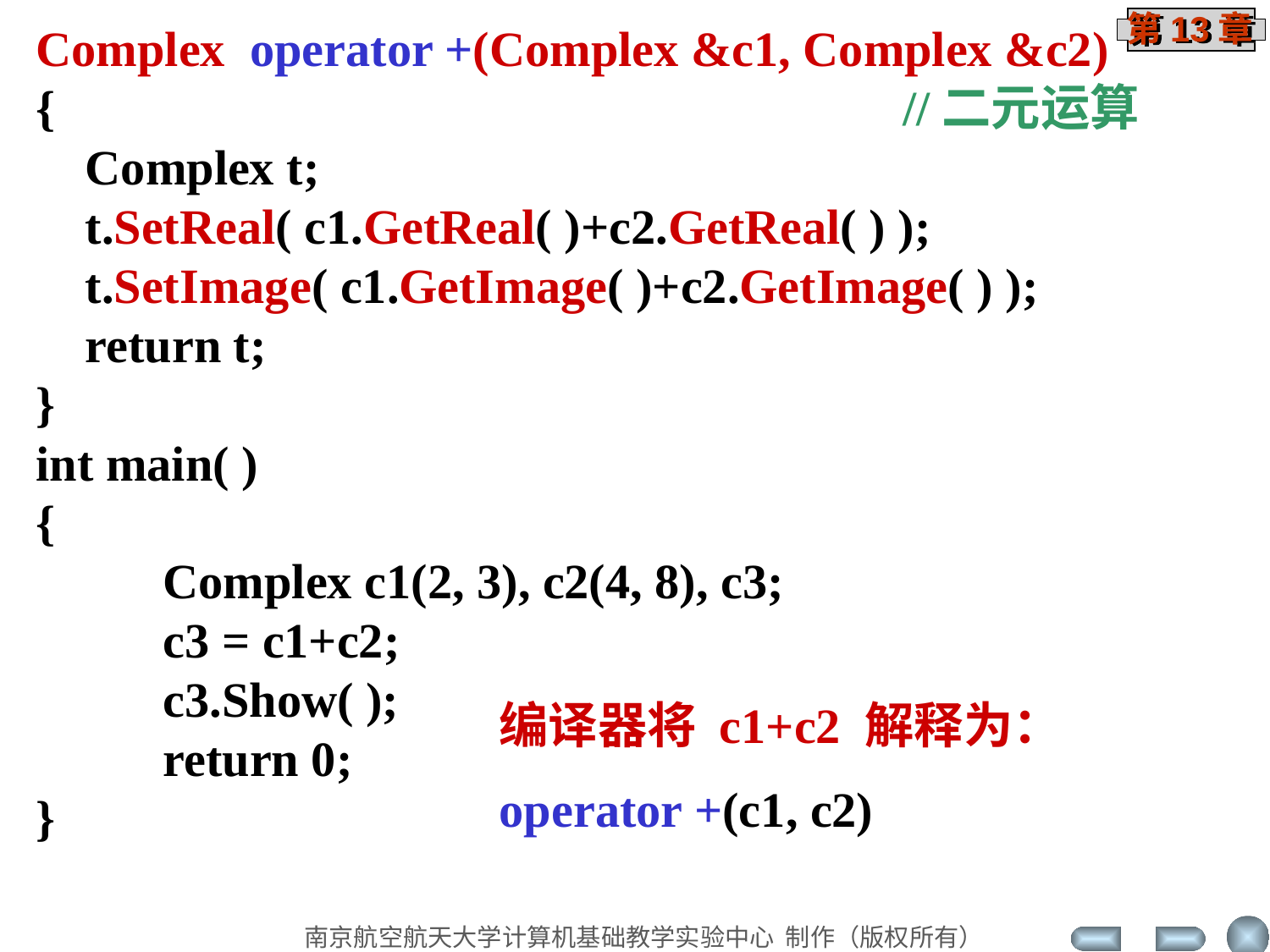

Complex  operator +(Complex &c1, Complex &c2)
{                                                                     //二元运算
    Complex t;
    t.SetReal( c1.GetReal( )+c2.GetReal( ) );
    t.SetImage( c1.GetImage( )+c2.GetImage( ) );
    return t;
}
int main( )
{
	Complex c1(2, 3), c2(4, 8), c3;
	c3 = c1+c2;
	c3.Show( );
	return 0;
}
编译器将 c1+c2 解释为：
operator +(c1, c2)